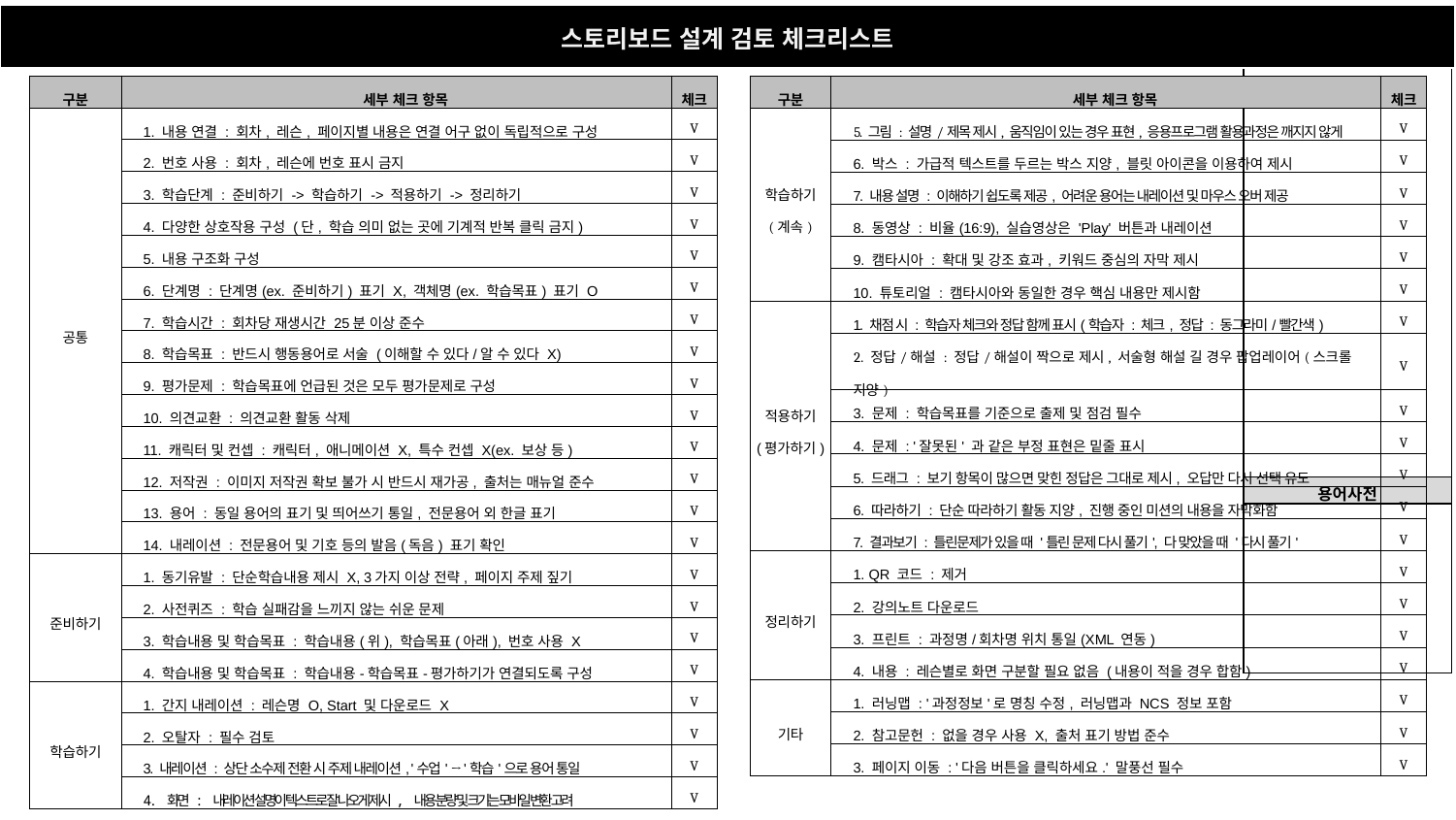

| 스토리보드 설계 검토 체크리스트 |
| --- |
| 구분 | 세부 체크 항목 | 체크 |
| --- | --- | --- |
| 공통 | 1. 내용 연결 : 회차, 레슨, 페이지별 내용은 연결 어구 없이 독립적으로 구성 | V |
|  | 2. 번호 사용 : 회차, 레슨에 번호 표시 금지 | V |
|  | 3. 학습단계 : 준비하기 -> 학습하기 -> 적용하기 -> 정리하기 | V |
|  | 4. 다양한 상호작용 구성 (단, 학습 의미 없는 곳에 기계적 반복 클릭 금지) | V |
|  | 5. 내용 구조화 구성 | V |
|  | 6. 단계명 : 단계명(ex. 준비하기) 표기 X, 객체명(ex. 학습목표) 표기 O | V |
|  | 7. 학습시간 : 회차당 재생시간 25분 이상 준수 | V |
|  | 8. 학습목표 : 반드시 행동용어로 서술 (이해할 수 있다/알 수 있다 X) | V |
|  | 9. 평가문제 : 학습목표에 언급된 것은 모두 평가문제로 구성 | V |
|  | 10. 의견교환 : 의견교환 활동 삭제 | V |
|  | 11. 캐릭터 및 컨셉 : 캐릭터, 애니메이션 X, 특수 컨셉 X(ex. 보상 등) | V |
|  | 12. 저작권 : 이미지 저작권 확보 불가 시 반드시 재가공, 출처는 매뉴얼 준수 | V |
|  | 13. 용어 : 동일 용어의 표기 및 띄어쓰기 통일, 전문용어 외 한글 표기 | V |
|  | 14. 내레이션 : 전문용어 및 기호 등의 발음(독음) 표기 확인 | V |
| 준비하기 | 1. 동기유발 : 단순학습내용 제시 X, 3가지 이상 전략, 페이지 주제 짚기 | V |
|  | 2. 사전퀴즈 : 학습 실패감을 느끼지 않는 쉬운 문제 | V |
|  | 3. 학습내용 및 학습목표 : 학습내용(위), 학습목표(아래), 번호 사용 X | V |
|  | 4. 학습내용 및 학습목표 : 학습내용-학습목표-평가하기가 연결되도록 구성 | V |
| 학습하기 | 1. 간지 내레이션 : 레슨명 O, Start 및 다운로드 X | V |
|  | 2. 오탈자 : 필수 검토 | V |
|  | 3. 내레이션 : 상단 소수제 전환 시 주제 내레이션, '수업' → '학습'으로 용어 통일 | V |
|  | 4. 화면 : 내레이션 설명이 텍스트로 잘 나오게 제시, 내용 분량 및 크기는 모바일 변환 고려 | V |
| 구분 | 세부 체크 항목 | 체크 |
| --- | --- | --- |
| 학습하기 (계속) | 5. 그림 : 설명/제목 제시, 움직임이 있는 경우 표현, 응용프로그램 활용과정은 깨지지 않게 | V |
|  | 6. 박스 : 가급적 텍스트를 두르는 박스 지양, 블릿 아이콘을 이용하여 제시 | V |
|  | 7. 내용 설명 : 이해하기 쉽도록 제공, 어려운 용어는 내레이션 및 마우스 오버 제공 | V |
|  | 8. 동영상 : 비율(16:9), 실습영상은 'Play' 버튼과 내레이션 | V |
|  | 9. 캠타시아 : 확대 및 강조 효과, 키워드 중심의 자막 제시 | V |
|  | 10. 튜토리얼 : 캠타시아와 동일한 경우 핵심 내용만 제시함 | V |
| 적용하기 (평가하기) | 1. 채점 시 : 학습자 체크와 정답 함께 표시(학습자 : 체크, 정답 : 동그라미/빨간색) | V |
|  | 2. 정답/해설 : 정답/해설이 짝으로 제시, 서술형 해설 길 경우 팝업레이어(스크롤 지양) | V |
|  | 3. 문제 : 학습목표를 기준으로 출제 및 점검 필수 | V |
|  | 4. 문제 : '잘못된' 과 같은 부정 표현은 밑줄 표시 | V |
|  | 5. 드래그 : 보기 항목이 많으면 맞힌 정답은 그대로 제시, 오답만 다시 선택 유도 | V |
|  | 6. 따라하기 : 단순 따라하기 활동 지양, 진행 중인 미션의 내용을 자막화함 | V |
|  | 7. 결과보기 : 틀린문제가 있을 때 '틀린 문제 다시 풀기', 다 맞았을 때 '다시 풀기' | V |
| 정리하기 | 1. QR 코드 : 제거 | V |
|  | 2. 강의노트 다운로드 | V |
|  | 3. 프린트 : 과정명/회차명 위치 통일(XML 연동) | V |
|  | 4. 내용 : 레슨별로 화면 구분할 필요 없음 (내용이 적을 경우 합함) | V |
| 기타 | 1. 러닝맵 : '과정정보'로 명칭 수정, 러닝맵과 NCS 정보 포함 | V |
|  | 2. 참고문헌 : 없을 경우 사용 X, 출처 표기 방법 준수 | V |
|  | 3. 페이지 이동 : '다음 버튼을 클릭하세요.' 말풍선 필수 | V |